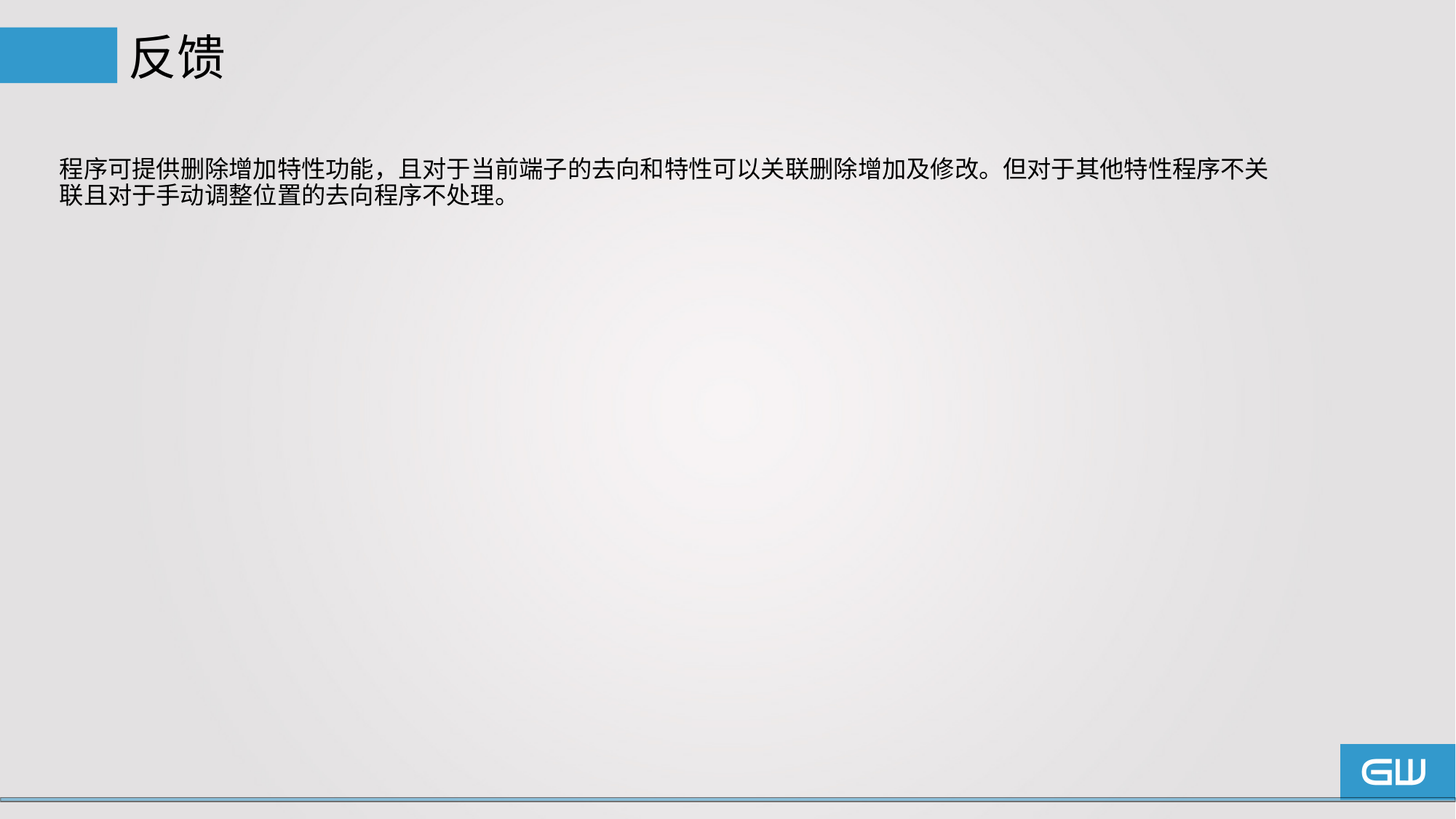

# 反馈
程序可提供删除增加特性功能，且对于当前端子的去向和特性可以关联删除增加及修改。但对于其他特性程序不关联且对于手动调整位置的去向程序不处理。